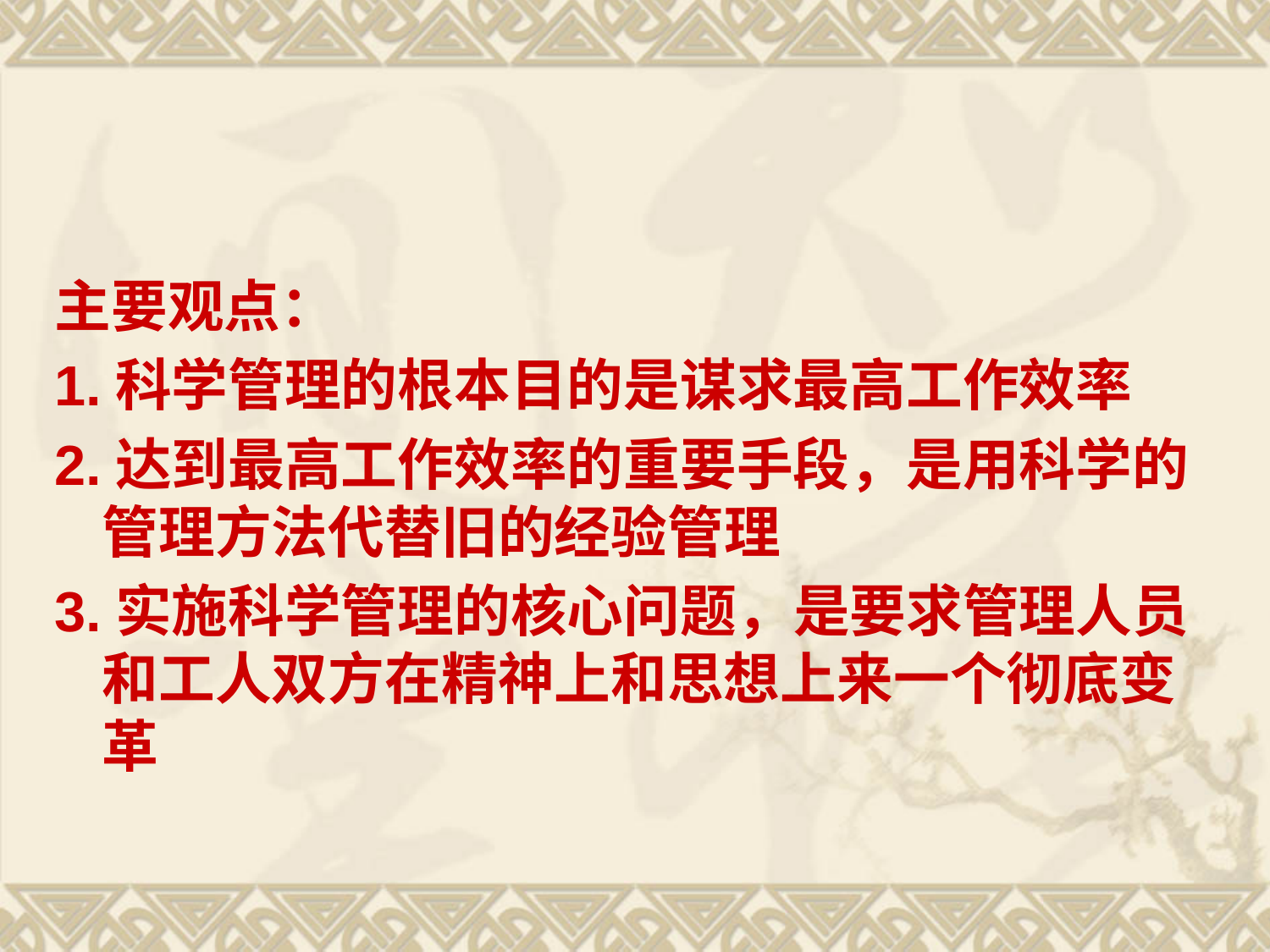

#
主要观点：
1.科学管理的根本目的是谋求最高工作效率
2.达到最高工作效率的重要手段，是用科学的管理方法代替旧的经验管理
3.实施科学管理的核心问题，是要求管理人员和工人双方在精神上和思想上来一个彻底变革